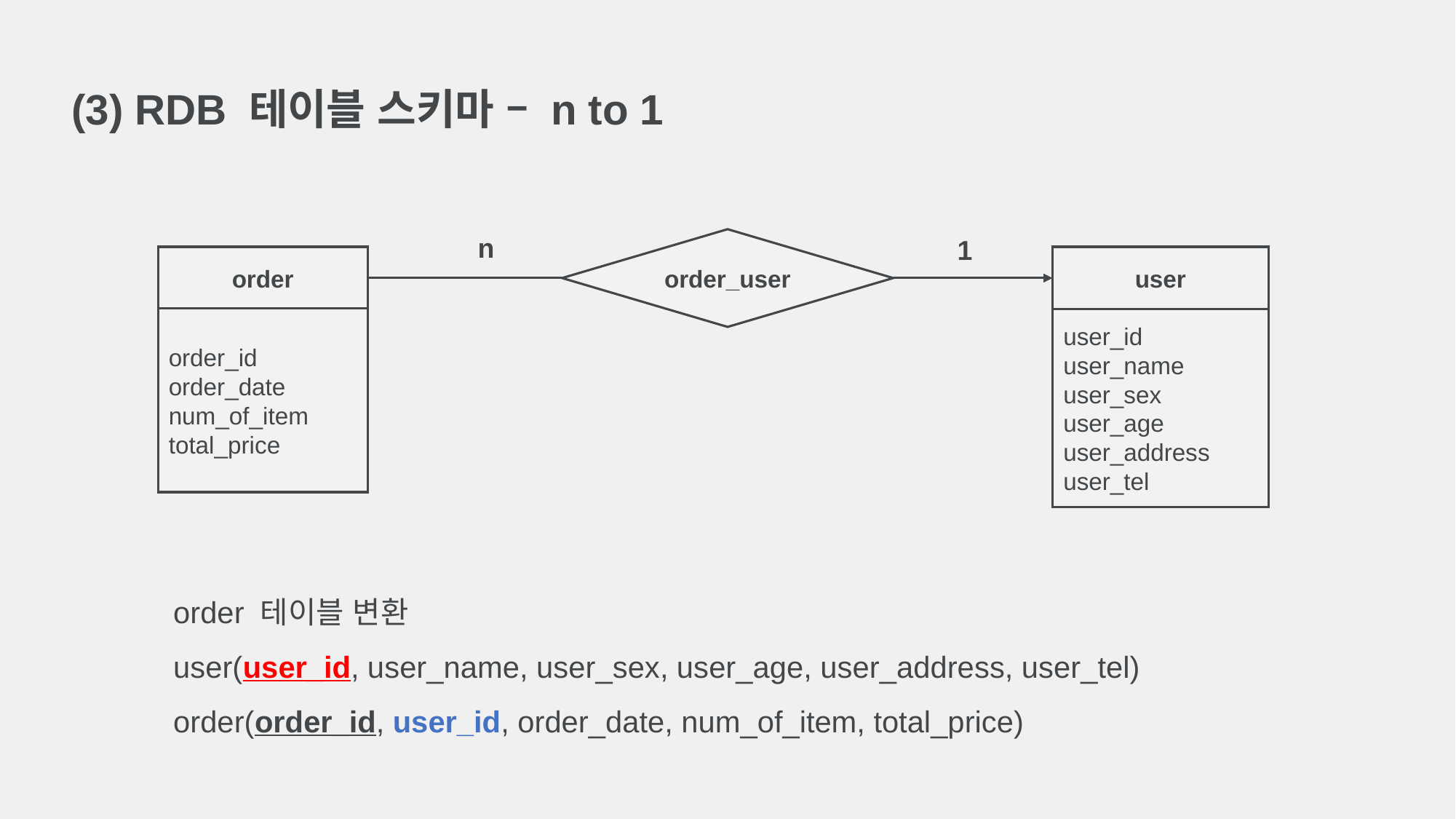

(3) RDB 테이블 스키마 – n to 1
n
1
order_user
order
order_id
order_date
num_of_item
total_price
user
user_id
user_name
user_sex
user_age
user_address
user_tel
order 테이블 변환
user(user_id, user_name, user_sex, user_age, user_address, user_tel)
order(order_id, user_id, order_date, num_of_item, total_price)